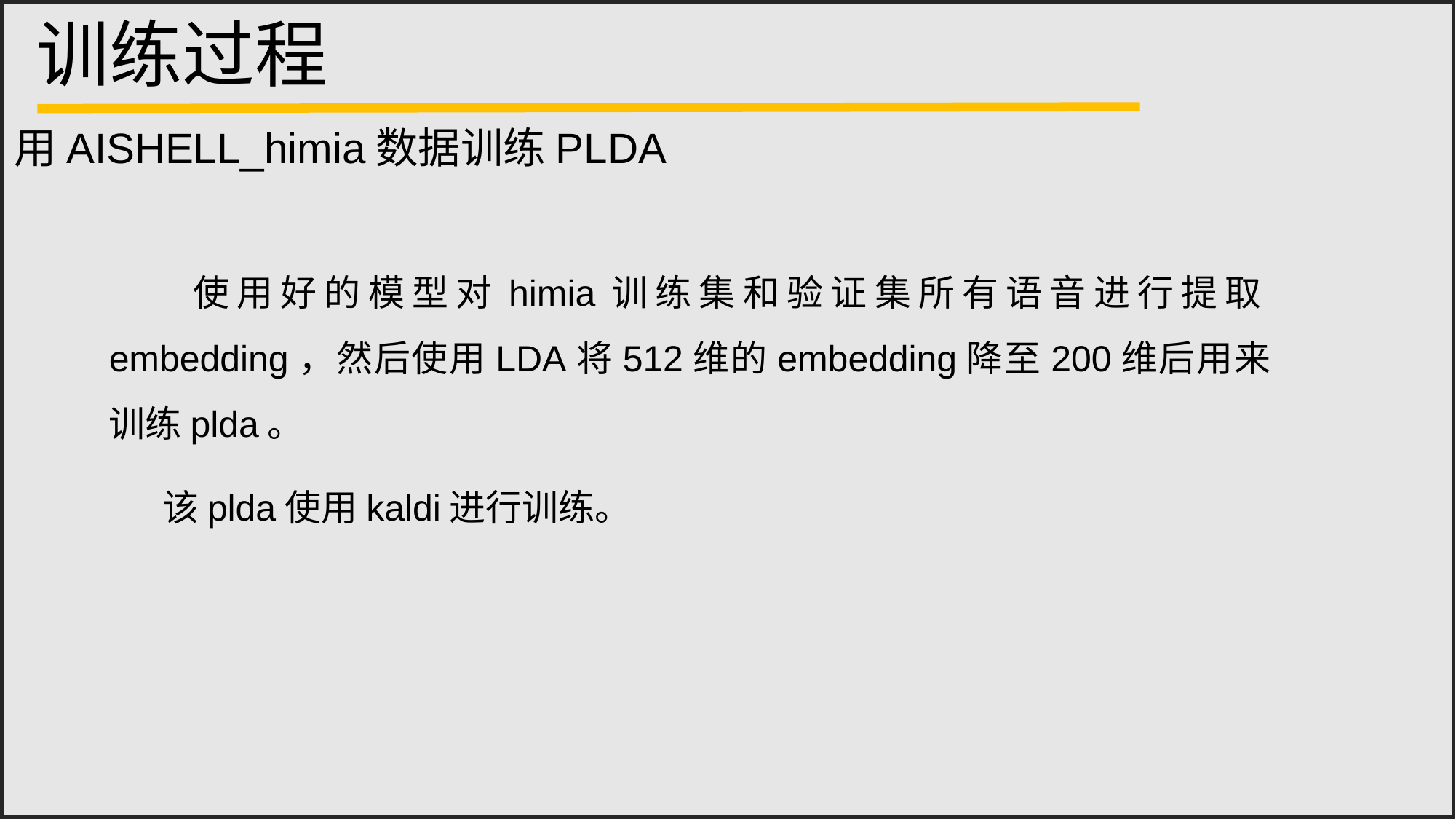

训练过程
用AISHELL_himia数据训练PLDA
  使用好的模型对himia训练集和验证集所有语音进行提取embedding，然后使用LDA将512维的embedding降至200维后用来训练plda。
 该plda使用kaldi进行训练。